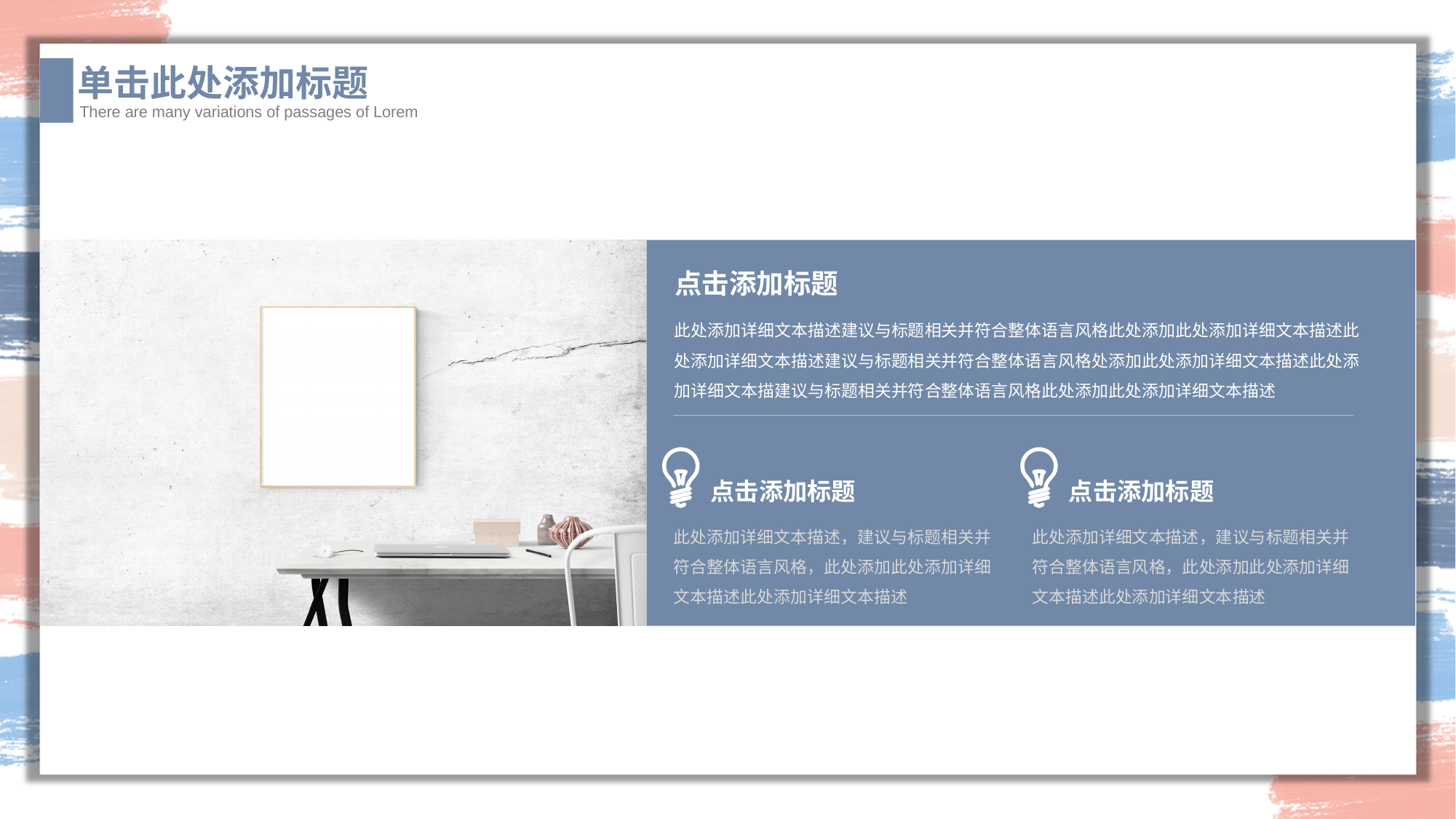

单击此处添加标题
There are many variations of passages of Lorem

点击添加标题
此处添加详细文本描述建议与标题相关并符合整体语言风格此处添加此处添加详细文本描述此处添加详细文本描述建议与标题相关并符合整体语言风格处添加此处添加详细文本描述此处添加详细文本描建议与标题相关并符合整体语言风格此处添加此处添加详细文本描述

点击添加标题
点击添加标题
此处添加详细文本描述，建议与标题相关并符合整体语言风格，此处添加此处添加详细文本描述此处添加详细文本描述
此处添加详细文本描述，建议与标题相关并符合整体语言风格，此处添加此处添加详细文本描述此处添加详细文本描述